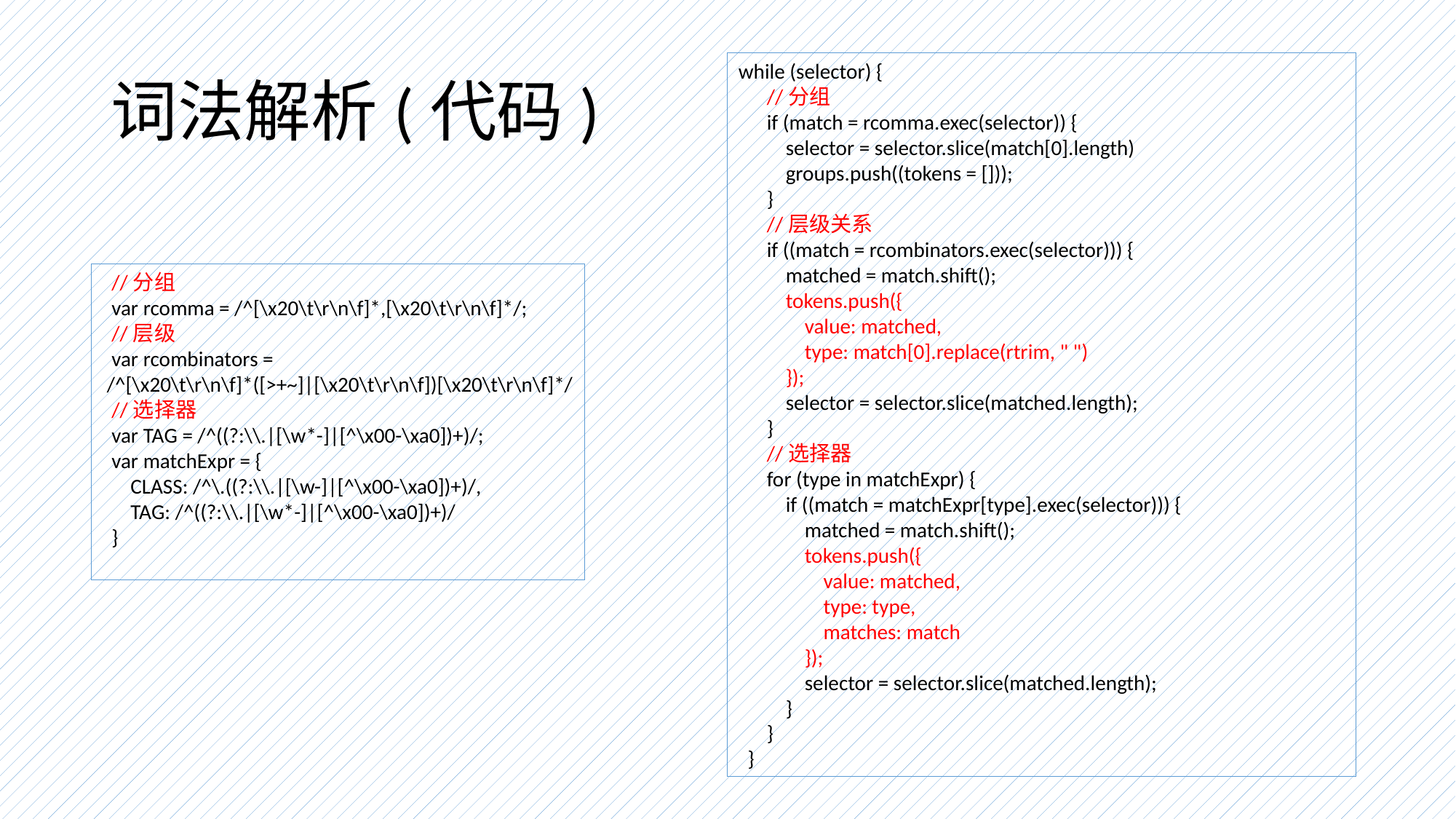

# 词法解析(代码)
while (selector) {
      //分组
      if (match = rcomma.exec(selector)) {
          selector = selector.slice(match[0].length)
          groups.push((tokens = []));
      }
      //层级关系
      if ((match = rcombinators.exec(selector))) {
          matched = match.shift();
          tokens.push({
              value: matched,
              type: match[0].replace(rtrim, " ")
          });
          selector = selector.slice(matched.length);
      }
      //选择器
      for (type in matchExpr) {
          if ((match = matchExpr[type].exec(selector))) {
              matched = match.shift();
              tokens.push({
                  value: matched,
                  type: type,
                  matches: match
              });
              selector = selector.slice(matched.length);
          }
      }
  }
  //分组
  var rcomma = /^[\x20\t\r\n\f]*,[\x20\t\r\n\f]*/;
  //层级
  var rcombinators =
 /^[\x20\t\r\n\f]*([>+~]|[\x20\t\r\n\f])[\x20\t\r\n\f]*/
  //选择器
  var TAG = /^((?:\\.|[\w*-]|[^\x00-\xa0])+)/;
  var matchExpr = {
      CLASS: /^\.((?:\\.|[\w-]|[^\x00-\xa0])+)/,
      TAG: /^((?:\\.|[\w*-]|[^\x00-\xa0])+)/
  }